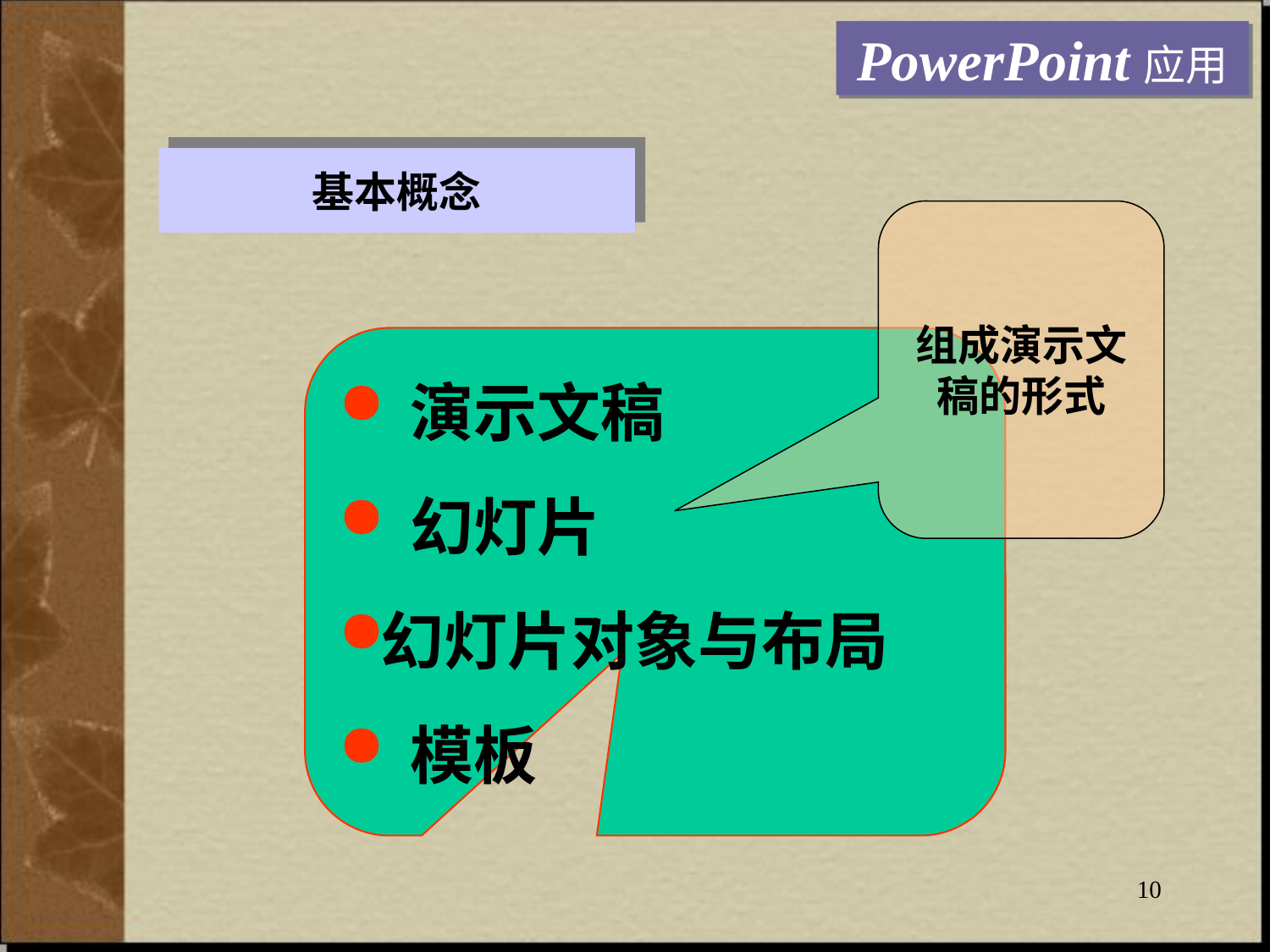

PowerPoint应用
基本概念
组成演示文稿的形式
 演示文稿
 幻灯片
幻灯片对象与布局
 模板
10